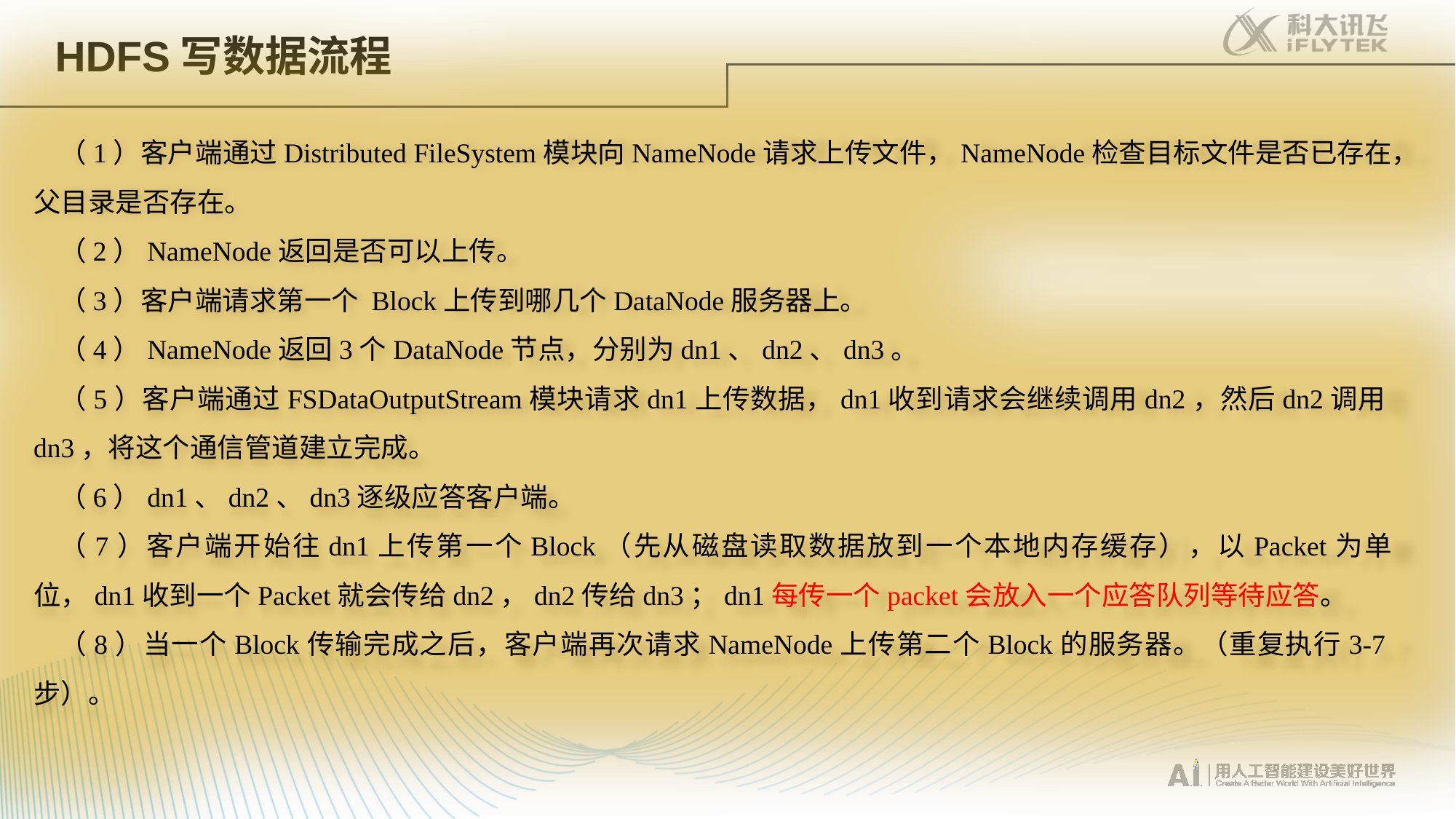

# HDFS写数据流程
（1）客户端通过Distributed FileSystem模块向NameNode请求上传文件，NameNode检查目标文件是否已存在，父目录是否存在。
（2）NameNode返回是否可以上传。
（3）客户端请求第一个 Block上传到哪几个DataNode服务器上。
（4）NameNode返回3个DataNode节点，分别为dn1、dn2、dn3。
（5）客户端通过FSDataOutputStream模块请求dn1上传数据，dn1收到请求会继续调用dn2，然后dn2调用dn3，将这个通信管道建立完成。
（6）dn1、dn2、dn3逐级应答客户端。
（7）客户端开始往dn1上传第一个Block（先从磁盘读取数据放到一个本地内存缓存），以Packet为单位，dn1收到一个Packet就会传给dn2，dn2传给dn3；dn1每传一个packet会放入一个应答队列等待应答。
（8）当一个Block传输完成之后，客户端再次请求NameNode上传第二个Block的服务器。（重复执行3-7步）。